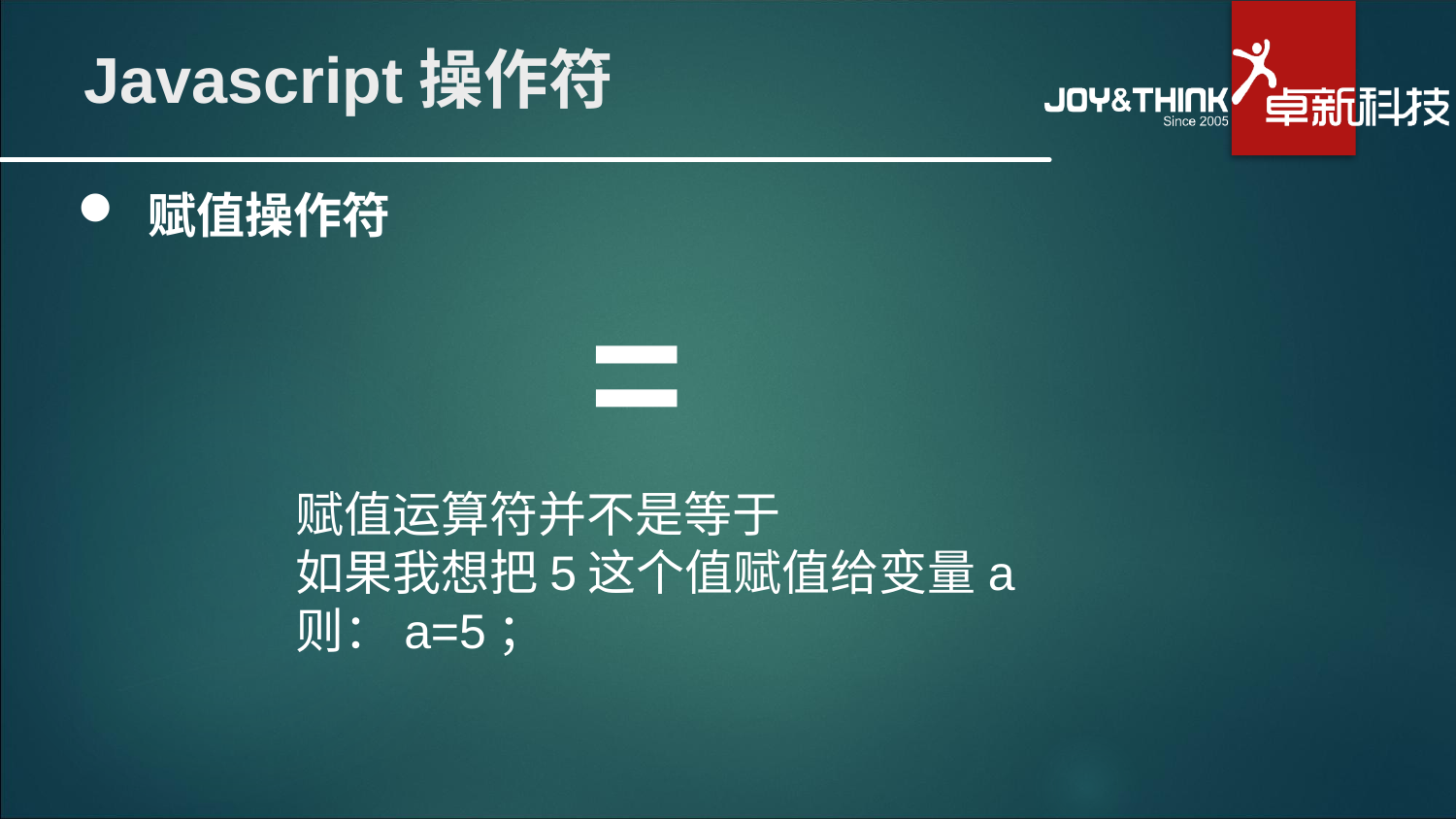

# Javascript操作符
 赋值操作符
=
赋值运算符并不是等于
如果我想把5这个值赋值给变量a
则：a=5；